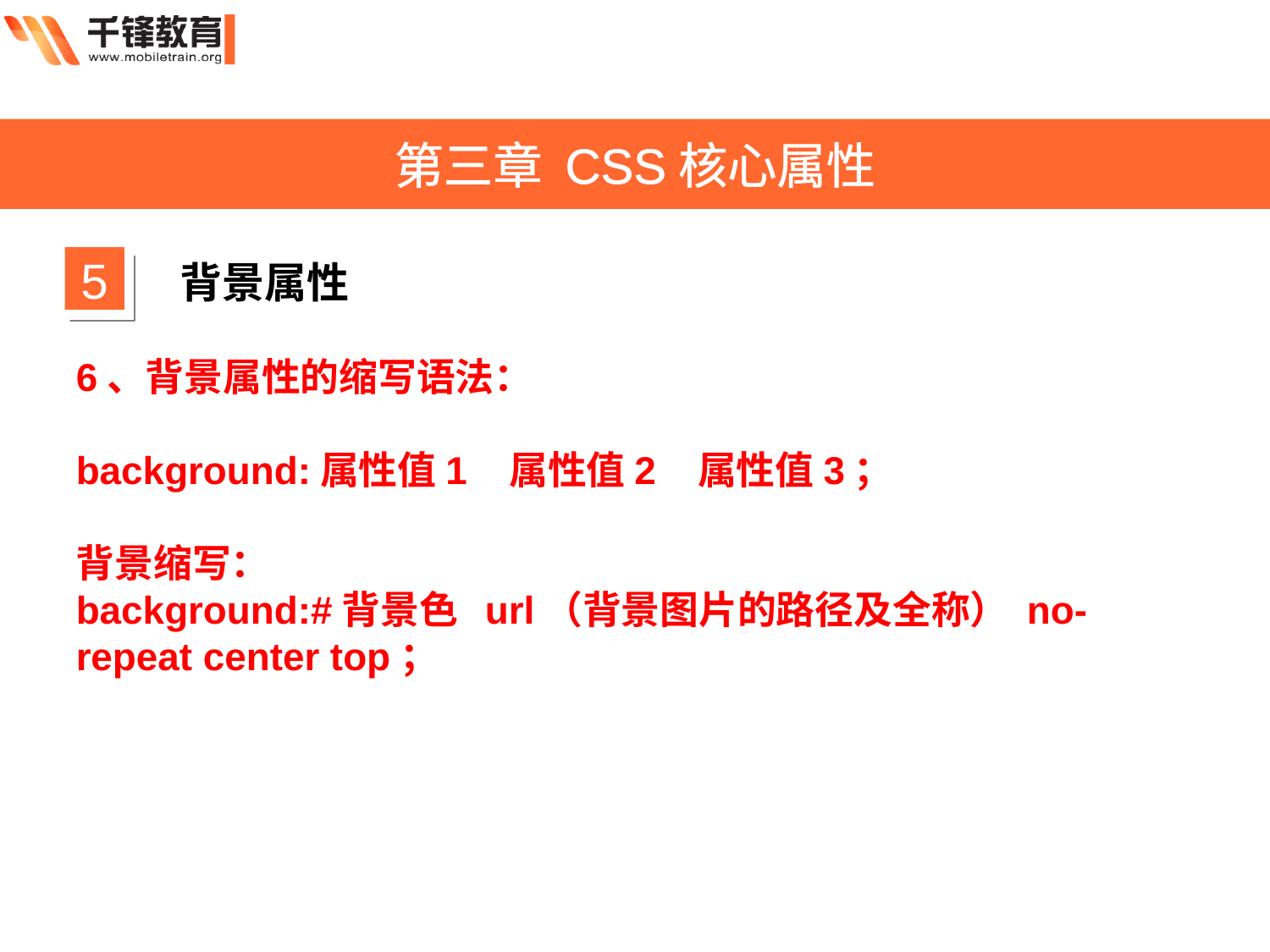

第三章 CSS核心属性
5

背景属性

6、背景属性的缩写语法：

background:属性值1   属性值2   属性值3；

背景缩写：
background:#背景色  url（背景图片的路径及全称） no-repeat center top；